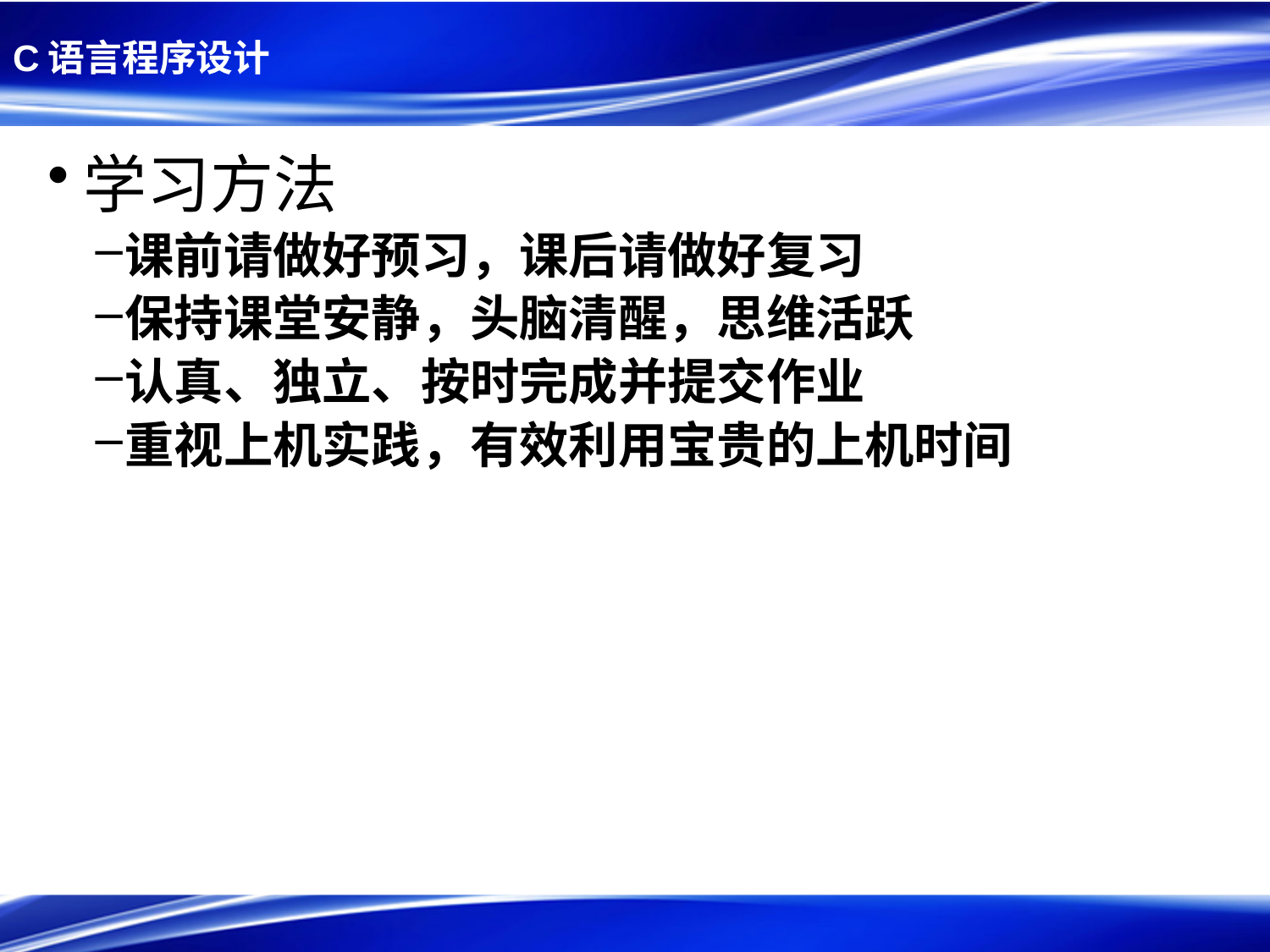

# C语言程序设计
学习方法
课前请做好预习，课后请做好复习
保持课堂安静，头脑清醒，思维活跃
认真、独立、按时完成并提交作业
重视上机实践，有效利用宝贵的上机时间